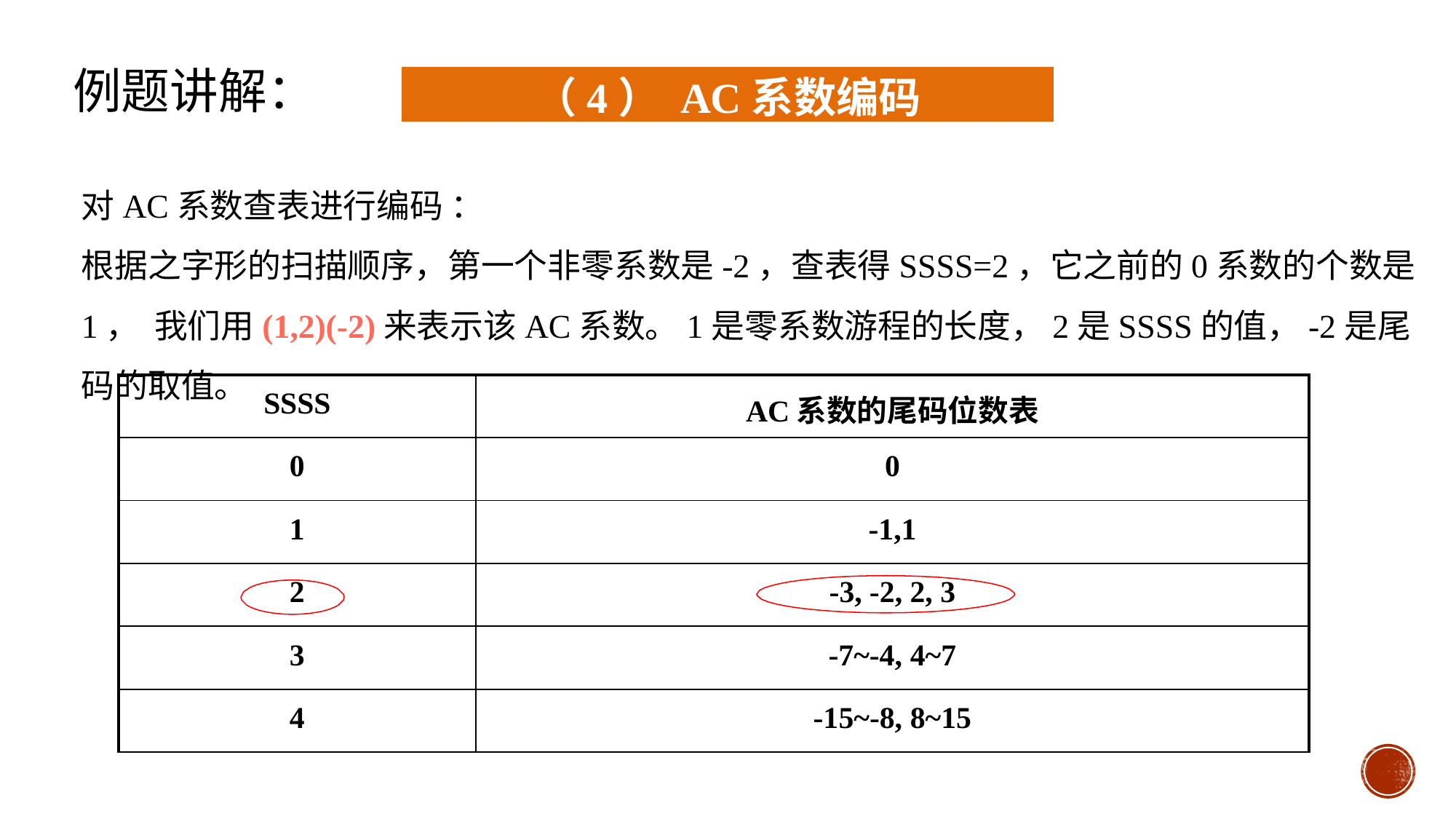

例题讲解：
（4） AC系数编码
对AC系数查表进行编码 ：
根据之字形的扫描顺序，第一个非零系数是-2，查表得SSSS=2，它之前的0系数的个数是1，  我们用(1,2)(-2)来表示该AC系数。1是零系数游程的长度，2是SSSS的值，-2是尾码的取值。
| SSSS | AC系数的尾码位数表 |
| --- | --- |
| 0 | 0 |
| 1 | -1,1 |
| 2 | -3, -2, 2, 3 |
| 3 | -7~-4, 4~7 |
| 4 | -15~-8, 8~15 |